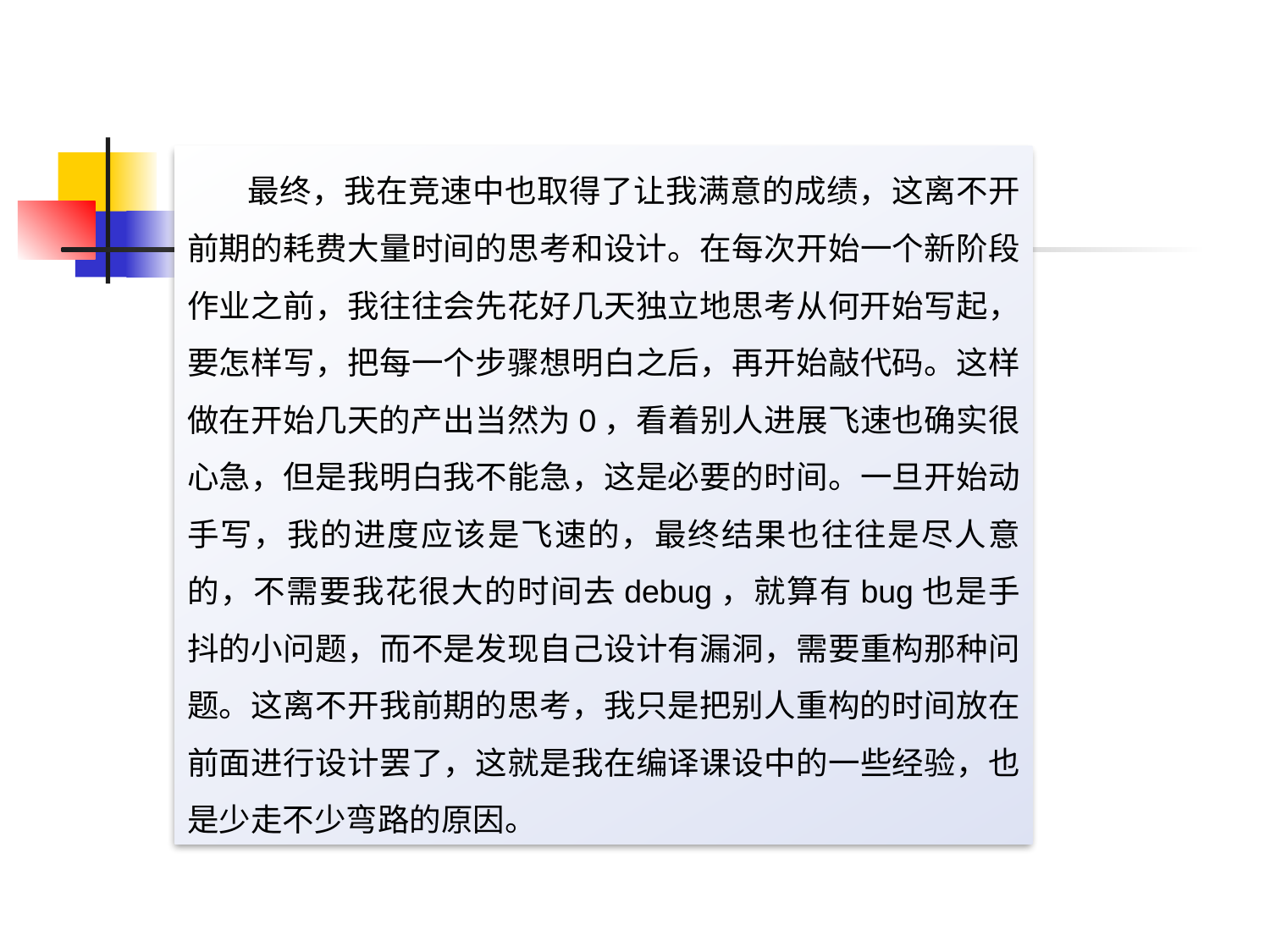

最终，我在竞速中也取得了让我满意的成绩，这离不开前期的耗费大量时间的思考和设计。在每次开始一个新阶段作业之前，我往往会先花好几天独立地思考从何开始写起，要怎样写，把每一个步骤想明白之后，再开始敲代码。这样做在开始几天的产出当然为0，看着别人进展飞速也确实很心急，但是我明白我不能急，这是必要的时间。一旦开始动手写，我的进度应该是飞速的，最终结果也往往是尽人意的，不需要我花很大的时间去debug，就算有bug也是手抖的小问题，而不是发现自己设计有漏洞，需要重构那种问题。这离不开我前期的思考，我只是把别人重构的时间放在前面进行设计罢了，这就是我在编译课设中的一些经验，也是少走不少弯路的原因。